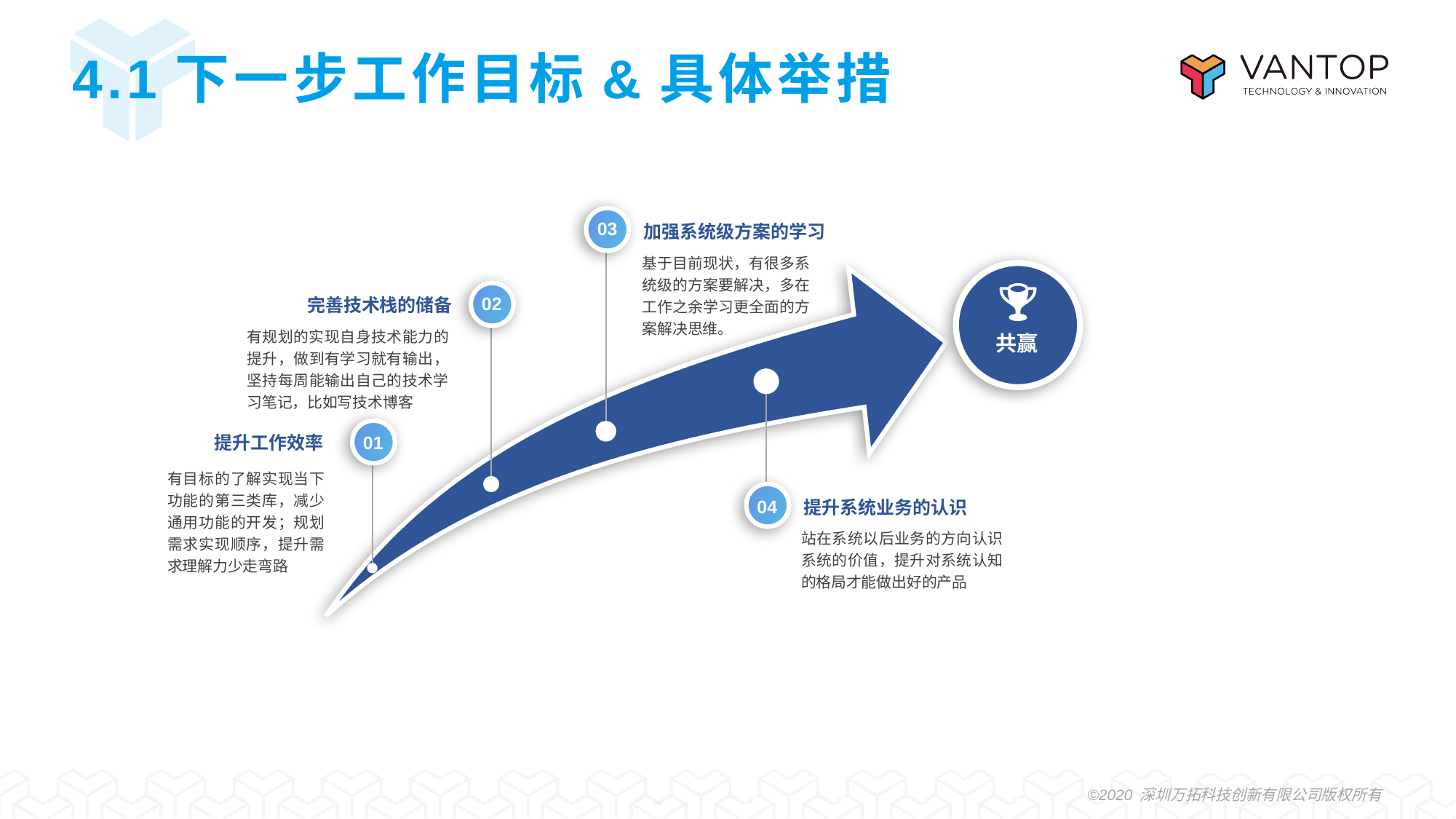

# 4.1下一步工作目标&具体举措

加强系统级方案的学习
03

基于目前现状，有很多系统级的方案要解决，多在工作之余学习更全面的方案解决思维。

完善技术栈的储备
02

有规划的实现自身技术能力的提升，做到有学习就有输出，坚持每周能输出自己的技术学习笔记，比如写技术博客
共赢

提升工作效率
01

有目标的了解实现当下功能的第三类库，减少通用功能的开发；规划需求实现顺序，提升需求理解力少走弯路

提升系统业务的认识
04
站在系统以后业务的方向认识系统的价值，提升对系统认知的格局才能做出好的产品